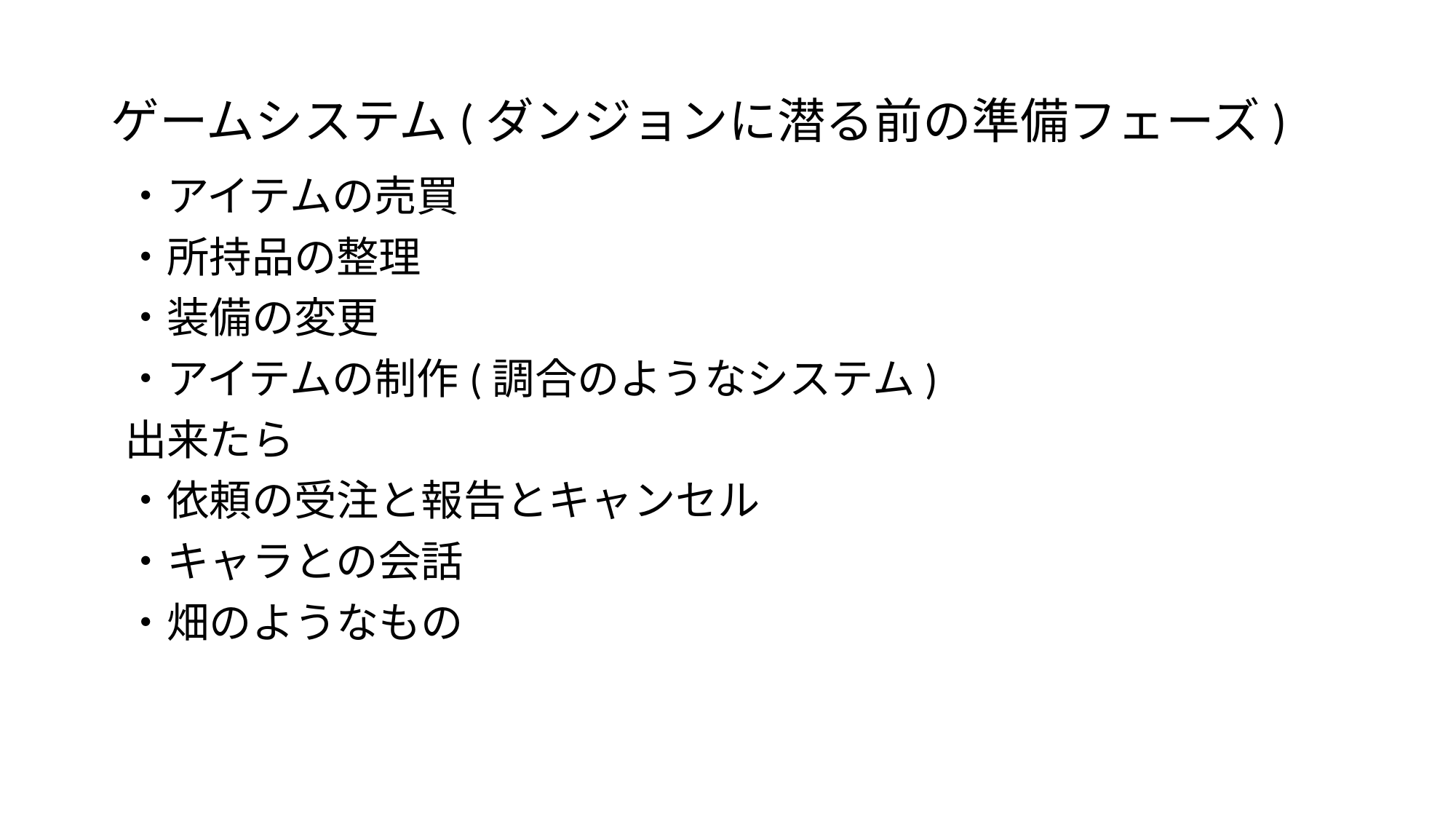

# ゲームシステム(ダンジョンに潜る前の準備フェーズ)
・アイテムの売買
・所持品の整理
・装備の変更
・アイテムの制作(調合のようなシステム)
出来たら
・依頼の受注と報告とキャンセル
・キャラとの会話
・畑のようなもの